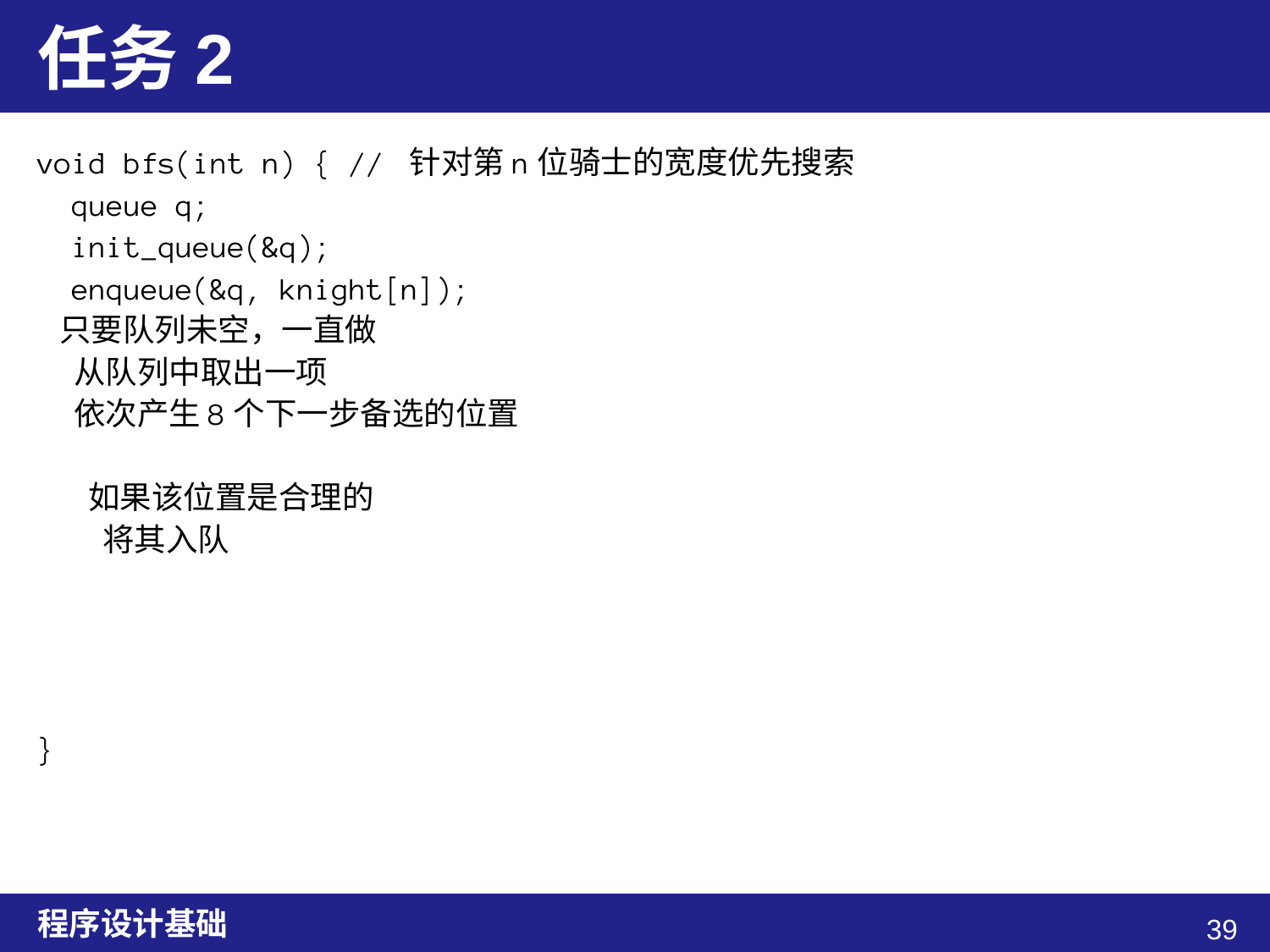

# 任务2
void bfs(int n) { // 针对第n位骑士的宽度优先搜索
  queue q;
  init_queue(&q);
  enqueue(&q, knight[n]);
  只要队列未空，一直做
    从队列中取出一项
    依次产生8个下一步备选的位置

      如果该位置是合理的
        将其入队

}